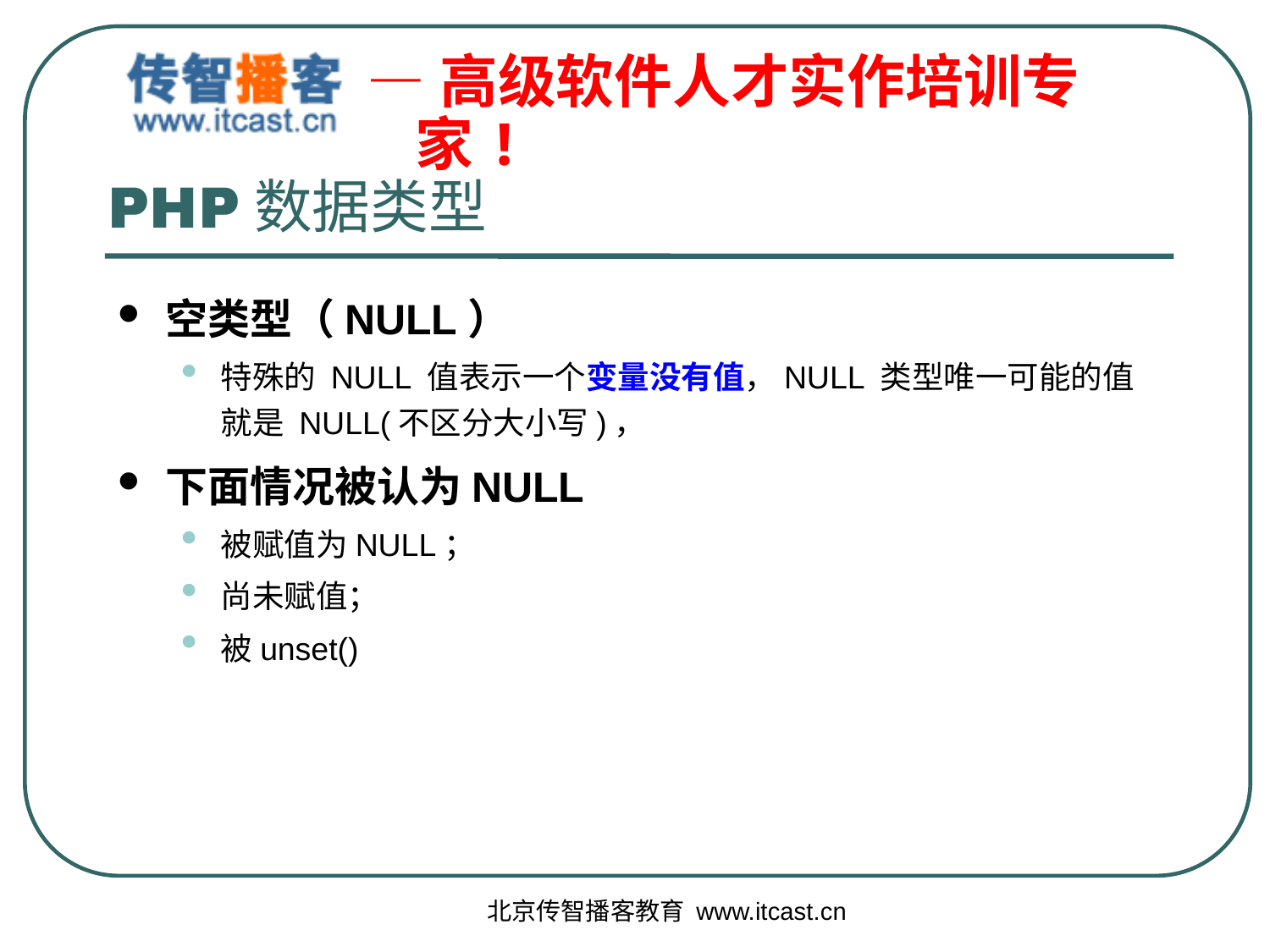

# PHP数据类型
空类型（NULL）
特殊的 NULL 值表示一个变量没有值，NULL 类型唯一可能的值就是 NULL(不区分大小写)，
下面情况被认为NULL
被赋值为NULL；
尚未赋值；
被unset()